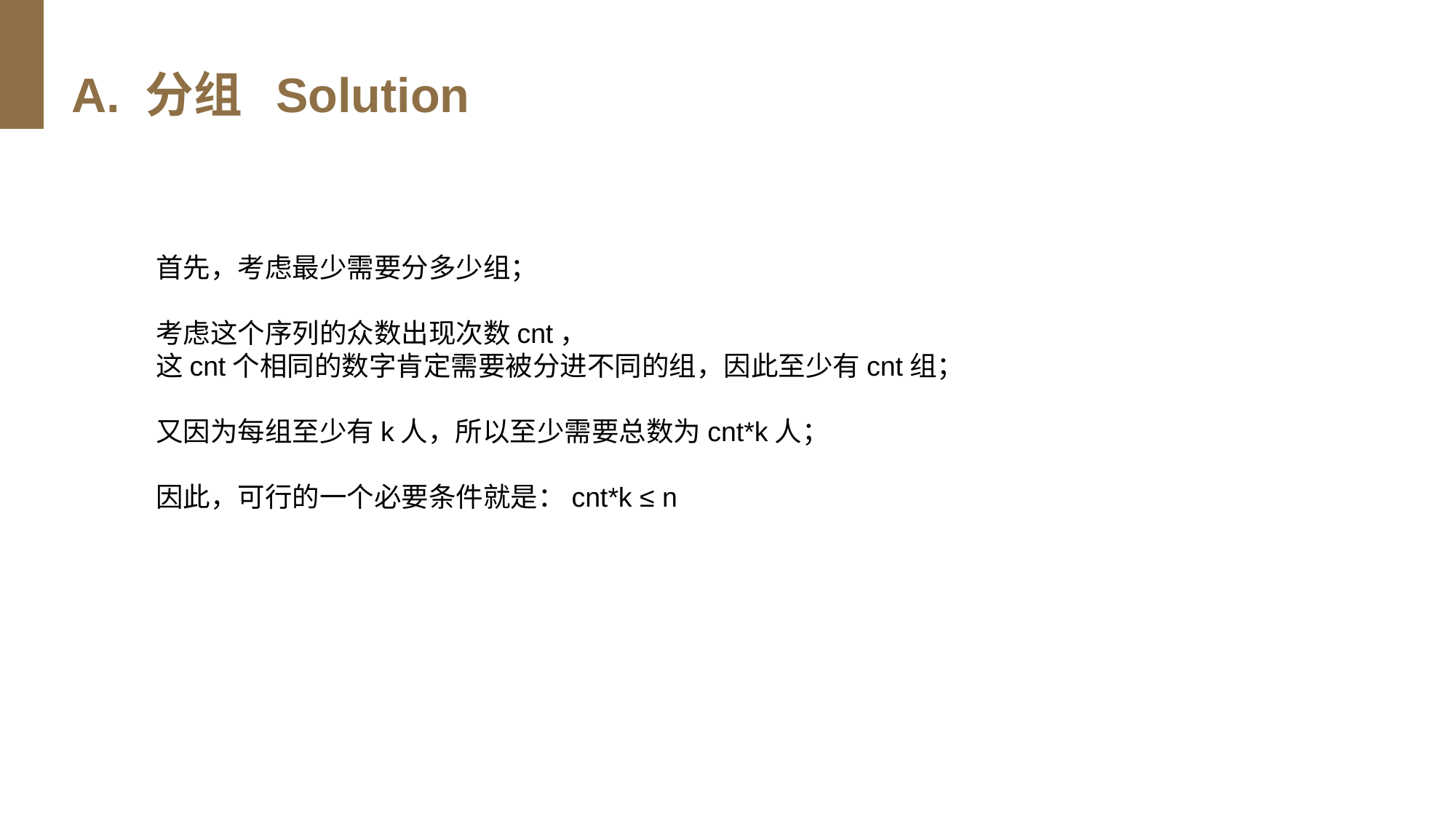

A. 分组  Solution
首先，考虑最少需要分多少组；

考虑这个序列的众数出现次数cnt，
这cnt个相同的数字肯定需要被分进不同的组，因此至少有cnt组；

又因为每组至少有k人，所以至少需要总数为cnt*k人；

因此，可行的一个必要条件就是：cnt*k ≤ n